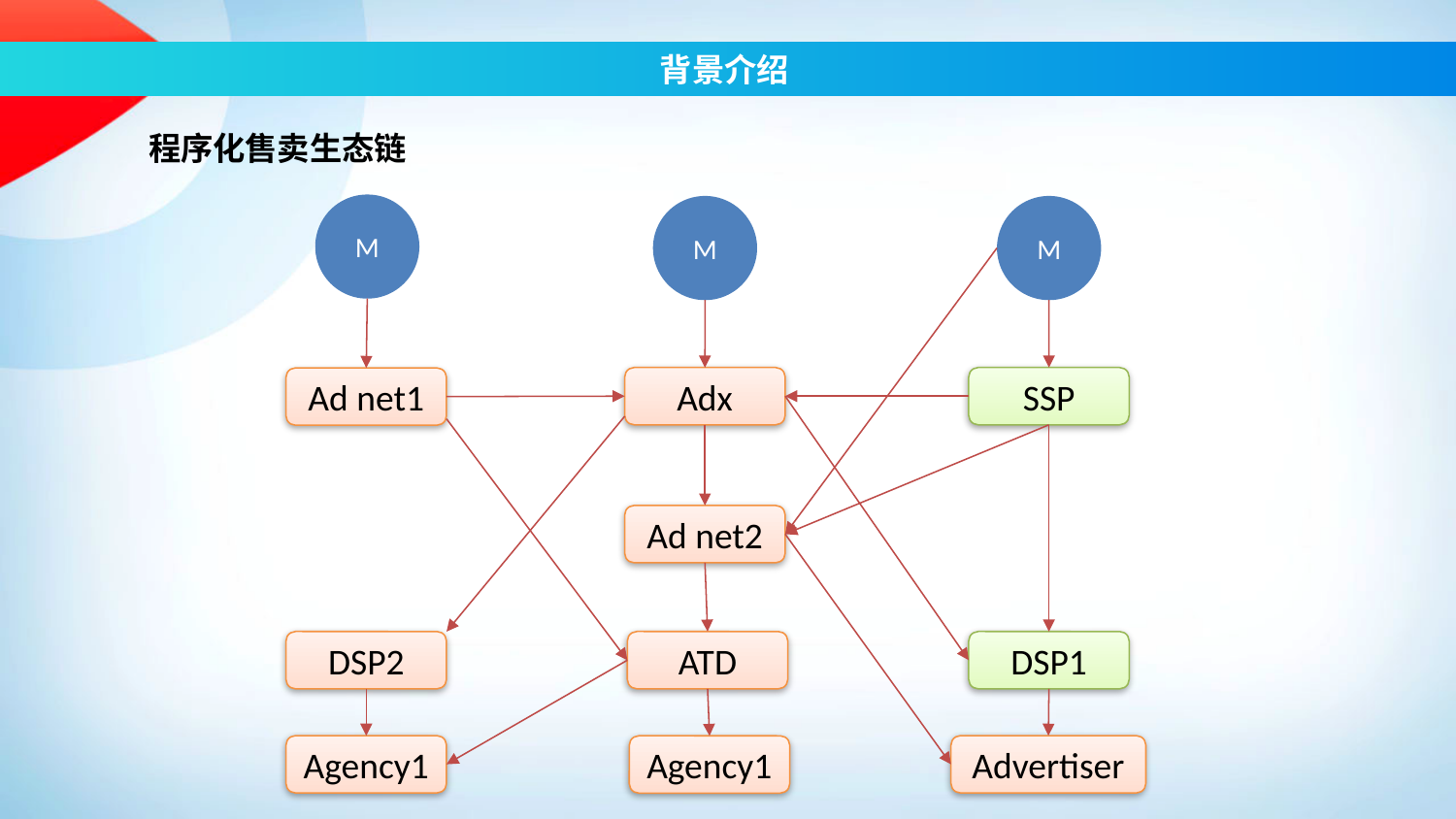

背景介绍
程序化售卖生态链
M
M
M
Adx
SSP
Ad net1
Ad net2
DSP2
ATD
DSP1
Agency1
Advertiser
Agency1